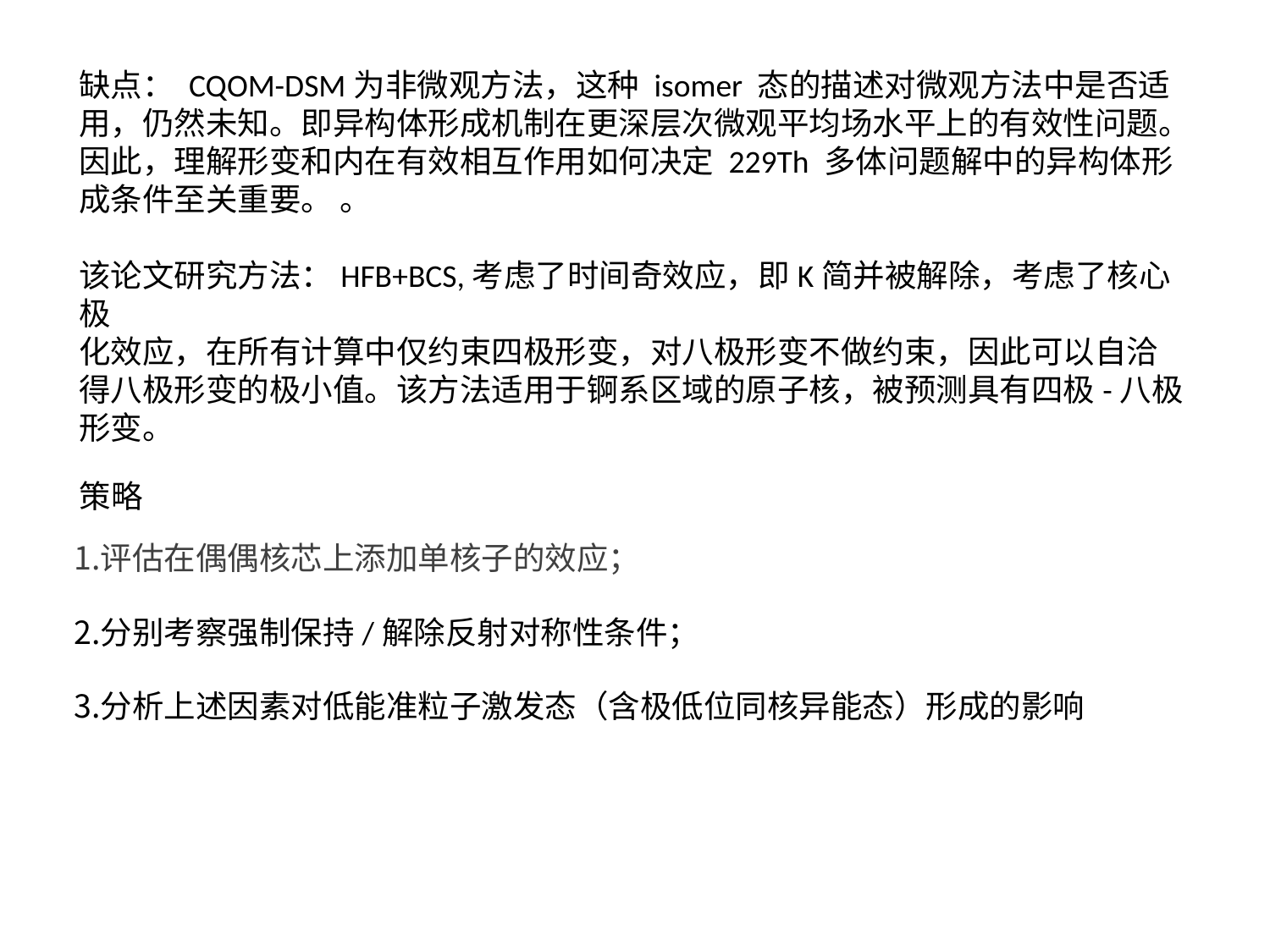

缺点： CQOM-DSM为非微观方法，这种 isomer 态的描述对微观方法中是否适用，仍然未知。即异构体形成机制在更深层次微观平均场水平上的有效性问题。因此，理解形变和内在有效相互作用如何决定 229Th 多体问题解中的异构体形成条件至关重要。 。

该论文研究方法：HFB+BCS,考虑了时间奇效应，即K简并被解除，考虑了核心极
化效应，在所有计算中仅约束四极形变，对八极形变不做约束，因此可以自洽得八极形变的极小值。该方法适用于锕系区域的原子核，被预测具有四极-八极形变。
策略
评估在偶偶核芯上添加单核子的效应；
分别考察强制保持/解除反射对称性条件；
分析上述因素对低能准粒子激发态（含极低位同核异能态）形成的影响